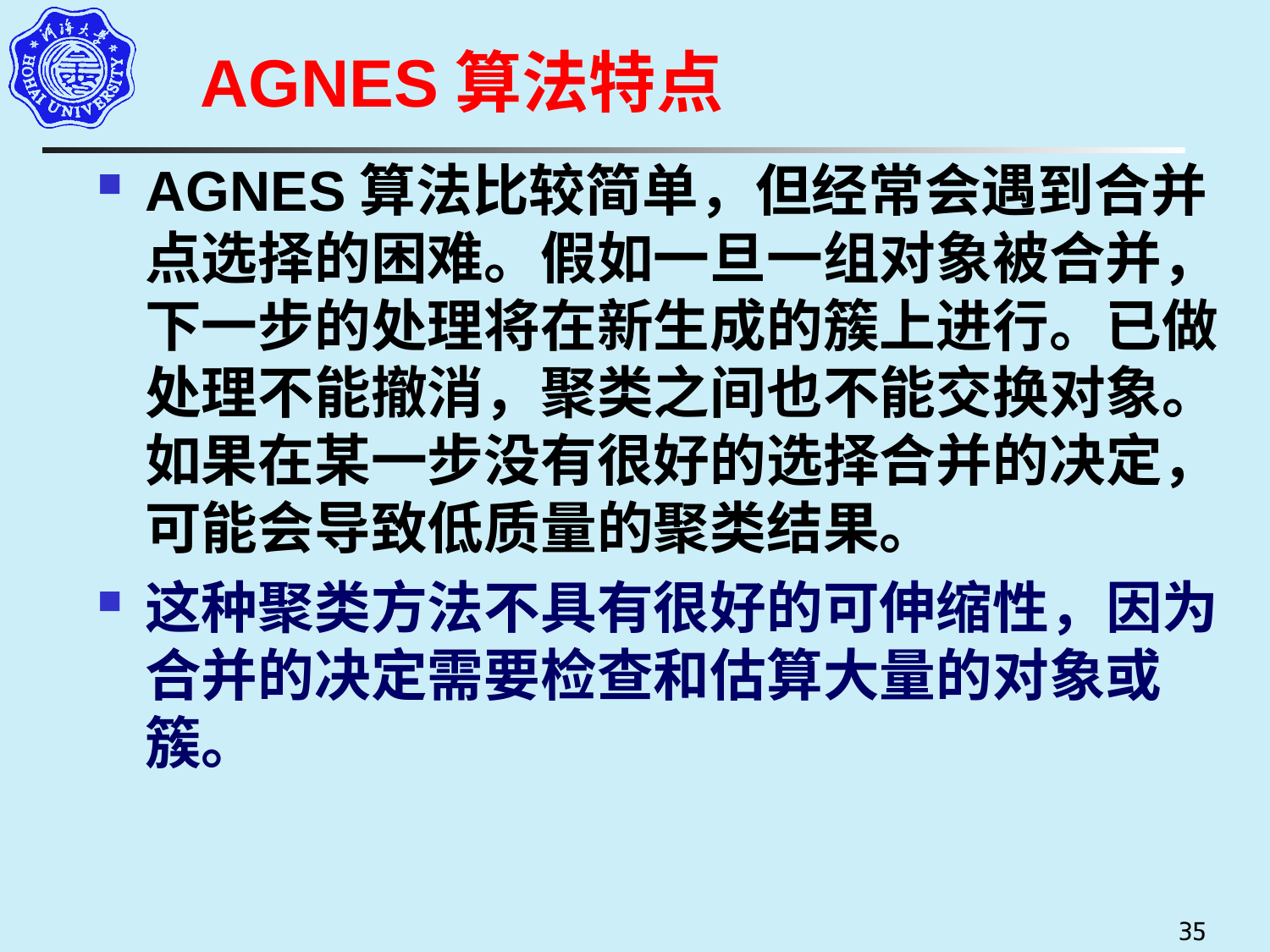

# AGNES算法特点
AGNES算法比较简单，但经常会遇到合并点选择的困难。假如一旦一组对象被合并，下一步的处理将在新生成的簇上进行。已做处理不能撤消，聚类之间也不能交换对象。如果在某一步没有很好的选择合并的决定，可能会导致低质量的聚类结果。
这种聚类方法不具有很好的可伸缩性，因为合并的决定需要检查和估算大量的对象或簇。